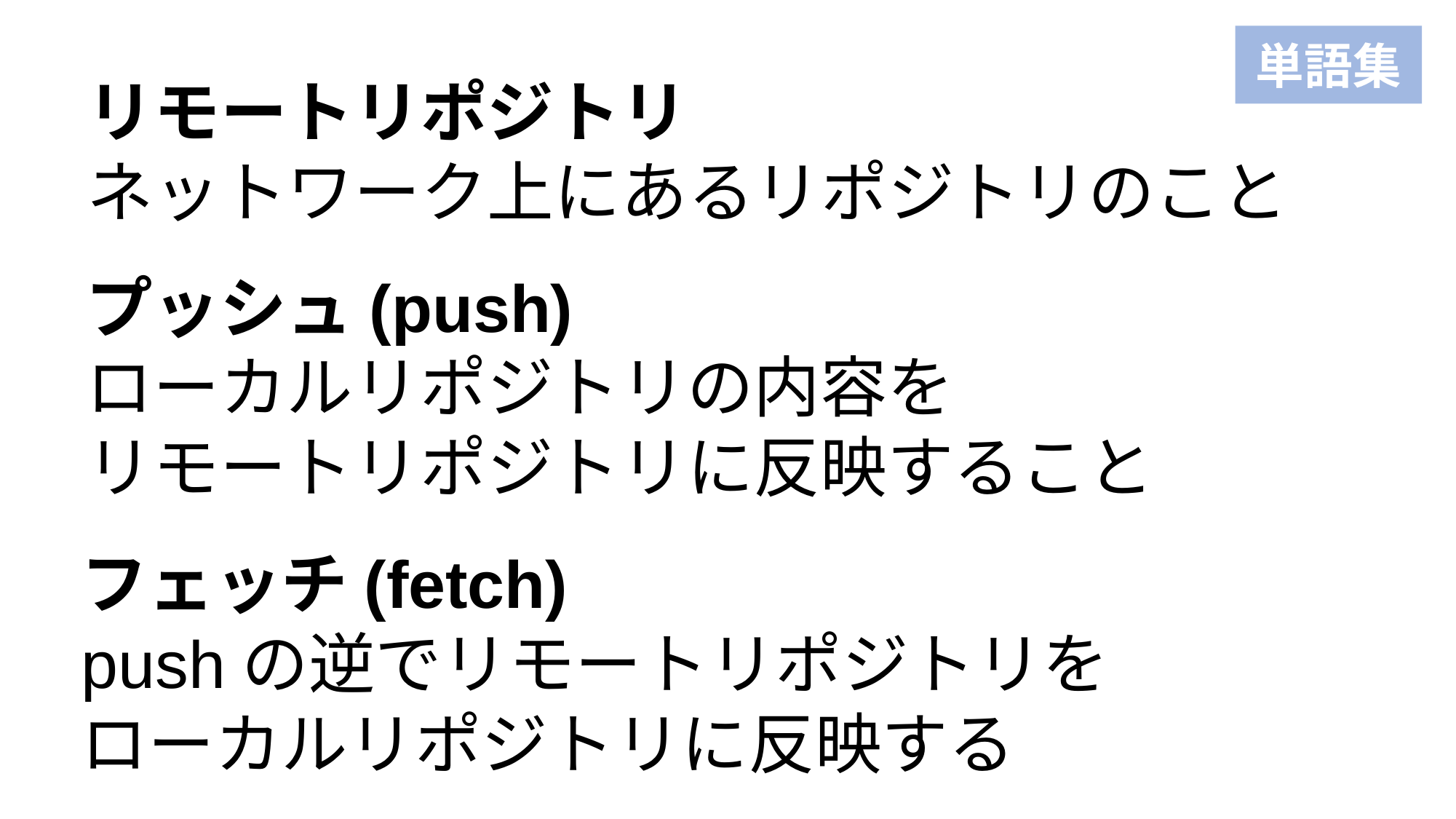

単語集
リモートリポジトリ
ネットワーク上にあるリポジトリのこと
プッシュ(push)
ローカルリポジトリの内容を
リモートリポジトリに反映すること
フェッチ(fetch)
pushの逆でリモートリポジトリを
ローカルリポジトリに反映する